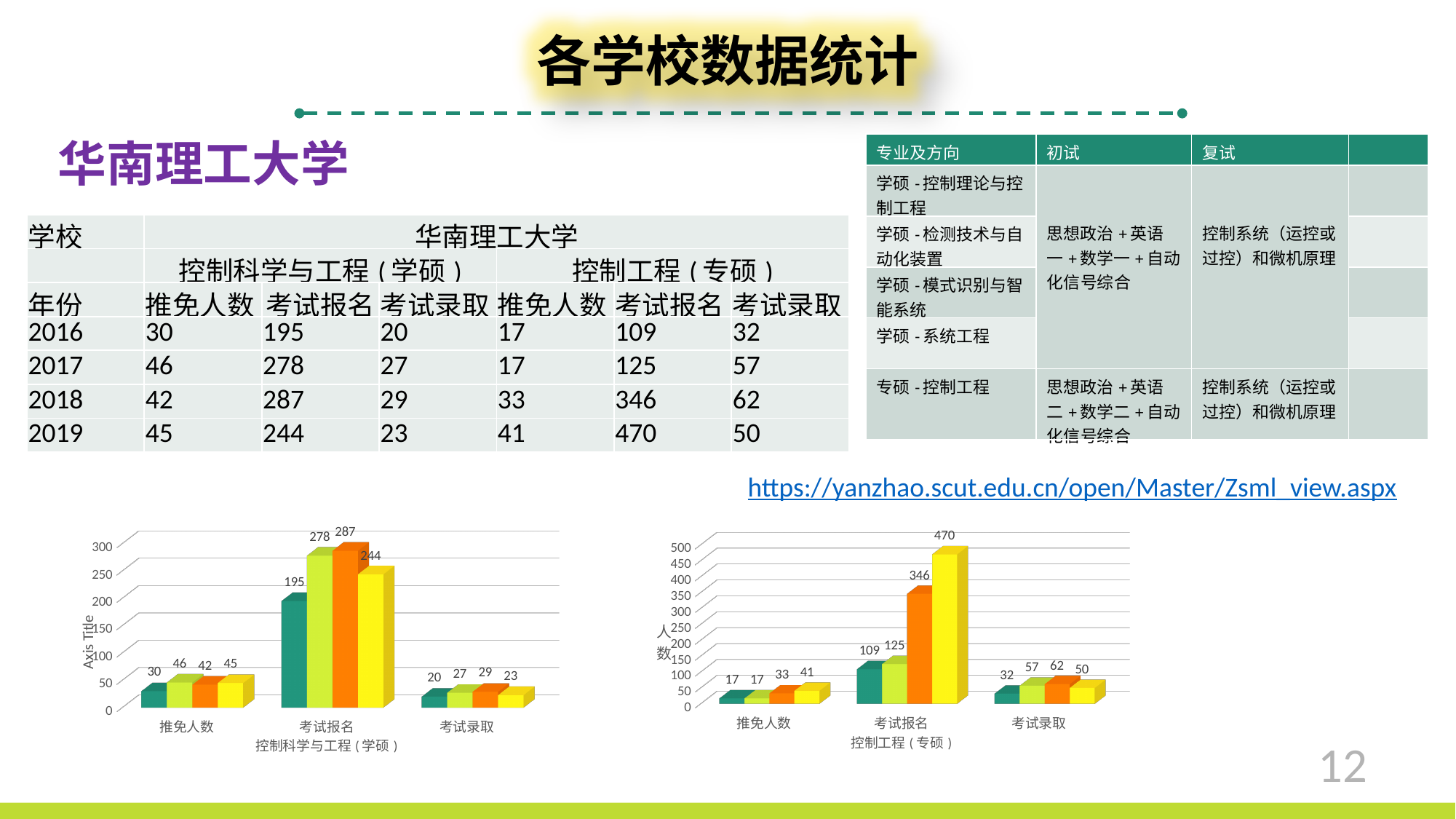

各学校数据统计
华南理工大学
| 专业及方向 | 初试 | 复试 |  |
| --- | --- | --- | --- |
| 学硕-控制理论与控制工程 | 思想政治+英语一+数学一+自动化信号综合 | 控制系统（运控或过控）和微机原理 |  |
| 学硕-检测技术与自动化装置 |  |  |  |
| 学硕-模式识别与智能系统 |  |  |  |
| 学硕-系统工程 |  |  |  |
| 专硕-控制工程 | 思想政治+英语二+数学二+自动化信号综合 | 控制系统（运控或过控）和微机原理 |  |
| 学校 | 华南理工大学 |  |  |  |  |  |
| --- | --- | --- | --- | --- | --- | --- |
|  | 控制科学与工程(学硕) |  |  | 控制工程(专硕) |  |  |
| 年份 | 推免人数 | 考试报名 | 考试录取 | 推免人数 | 考试报名 | 考试录取 |
| 2016 | 30 | 195 | 20 | 17 | 109 | 32 |
| 2017 | 46 | 278 | 27 | 17 | 125 | 57 |
| 2018 | 42 | 287 | 29 | 33 | 346 | 62 |
| 2019 | 45 | 244 | 23 | 41 | 470 | 50 |
https://yanzhao.scut.edu.cn/open/Master/Zsml_view.aspx

[unsupported chart]

[unsupported chart]

12